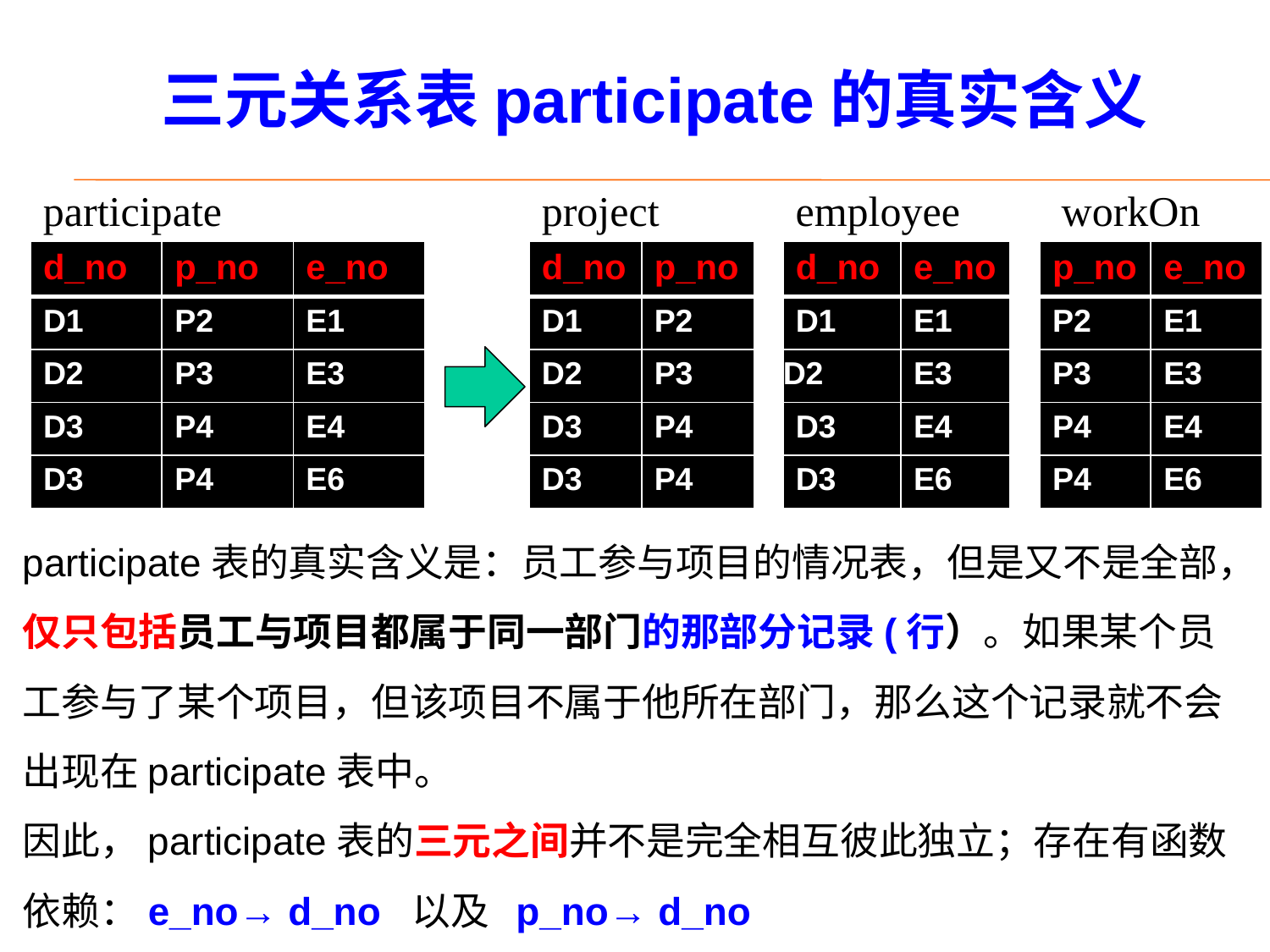

# 三元关系表participate的真实含义

participate
project
employee
workOn
| d\_no | p\_no | e\_no |
| --- | --- | --- |
| D1 | P2 | E1 |
| D2 | P3 | E3 |
| D3 | P4 | E4 |
| D3 | P4 | E6 |
| d\_no | p\_no |
| --- | --- |
| D1 | P2 |
| D2 | P3 |
| D3 | P4 |
| D3 | P4 |
| d\_no | e\_no |
| --- | --- |
| D1 | E1 |
| D2 | E3 |
| D3 | E4 |
| D3 | E6 |
| p\_no | e\_no |
| --- | --- |
| P2 | E1 |
| P3 | E3 |
| P4 | E4 |
| P4 | E6 |

participate表的真实含义是：员工参与项目的情况表，但是又不是全部，仅只包括员工与项目都属于同一部门的那部分记录(行）。如果某个员工参与了某个项目，但该项目不属于他所在部门，那么这个记录就不会出现在participate表中。
因此，participate表的三元之间并不是完全相互彼此独立；存在有函数依赖：e_no→ d_no  以及  p_no→ d_no